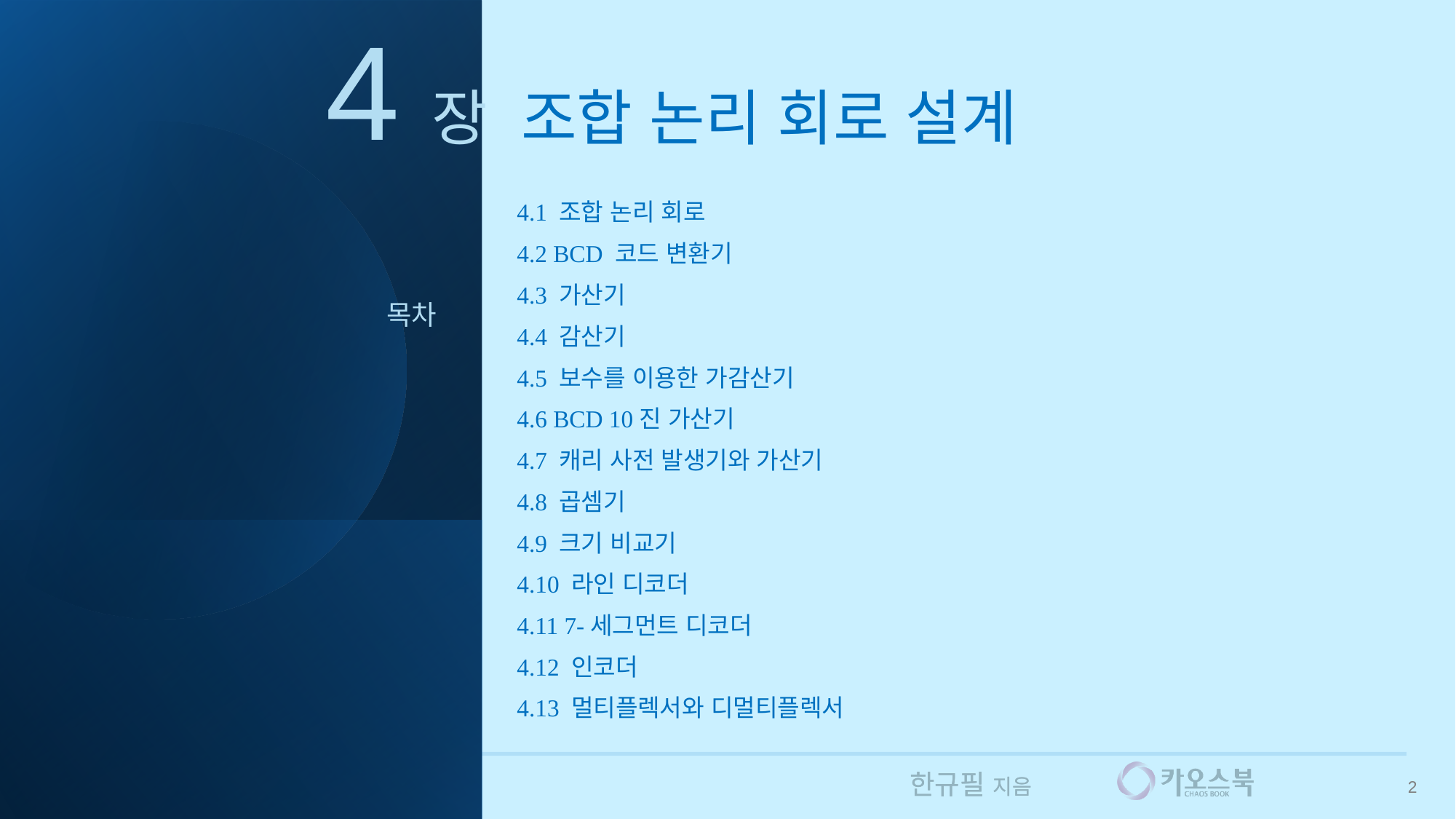

4장  조합 논리 회로 설계

4.1 조합 논리 회로
4.2 BCD 코드 변환기
4.3 가산기
4.4 감산기
4.5 보수를 이용한 가감산기
4.6 BCD 10진 가산기
4.7 캐리 사전 발생기와 가산기
4.8 곱셈기
4.9 크기 비교기
4.10 라인 디코더
4.11 7-세그먼트 디코더
4.12 인코더
4.13 멀티플렉서와 디멀티플렉서
# 목차

2